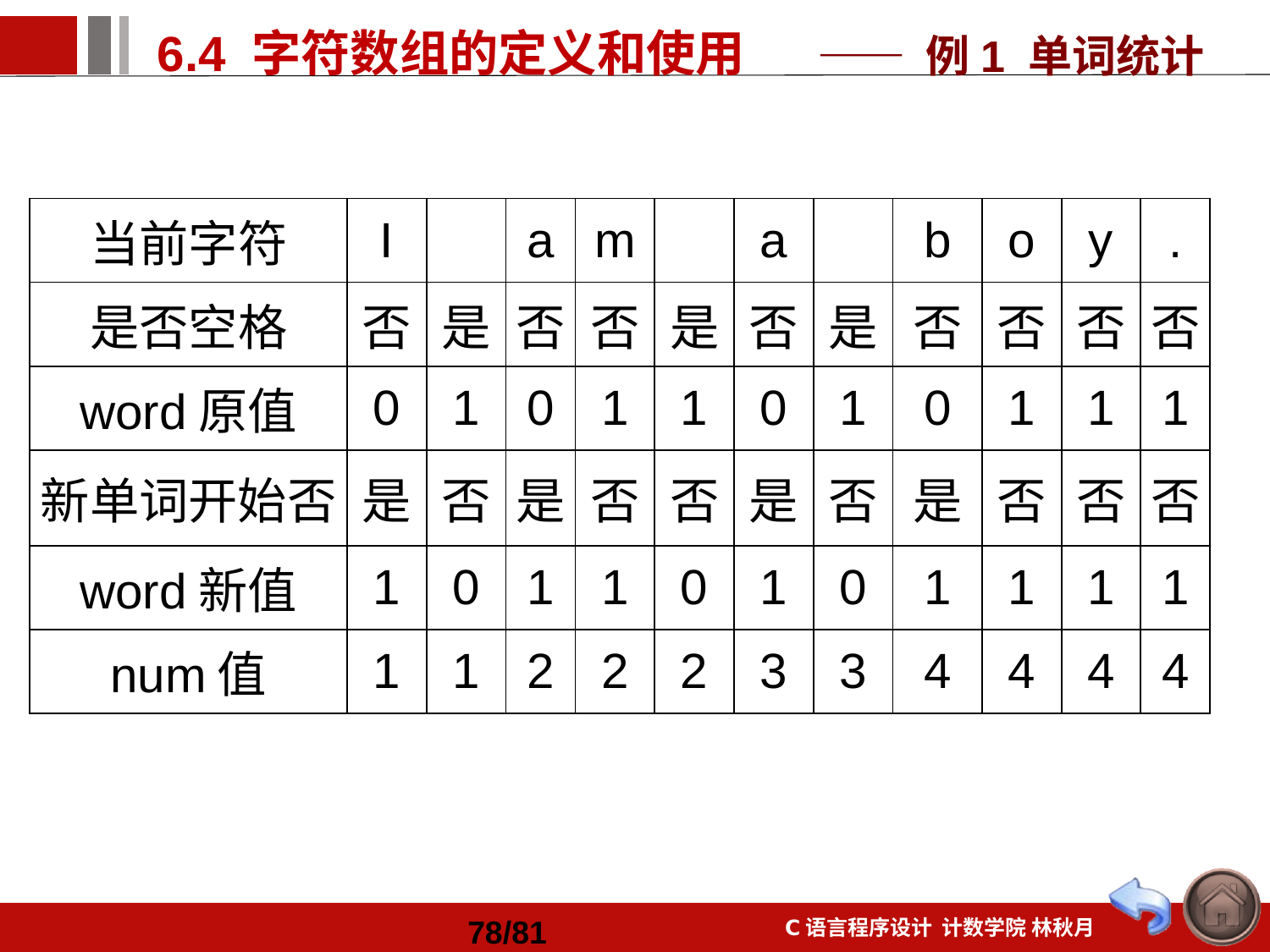

—— 例1 单词统计
| 当前字符 | I |  | a | m |  | a |  | b | o | y | . |
| --- | --- | --- | --- | --- | --- | --- | --- | --- | --- | --- | --- |
| 是否空格 | 否 | 是 | 否 | 否 | 是 | 否 | 是 | 否 | 否 | 否 | 否 |
| word原值 | 0 | 1 | 0 | 1 | 1 | 0 | 1 | 0 | 1 | 1 | 1 |
| 新单词开始否 | 是 | 否 | 是 | 否 | 否 | 是 | 否 | 是 | 否 | 否 | 否 |
| word新值 | 1 | 0 | 1 | 1 | 0 | 1 | 0 | 1 | 1 | 1 | 1 |
| num值 | 1 | 1 | 2 | 2 | 2 | 3 | 3 | 4 | 4 | 4 | 4 |